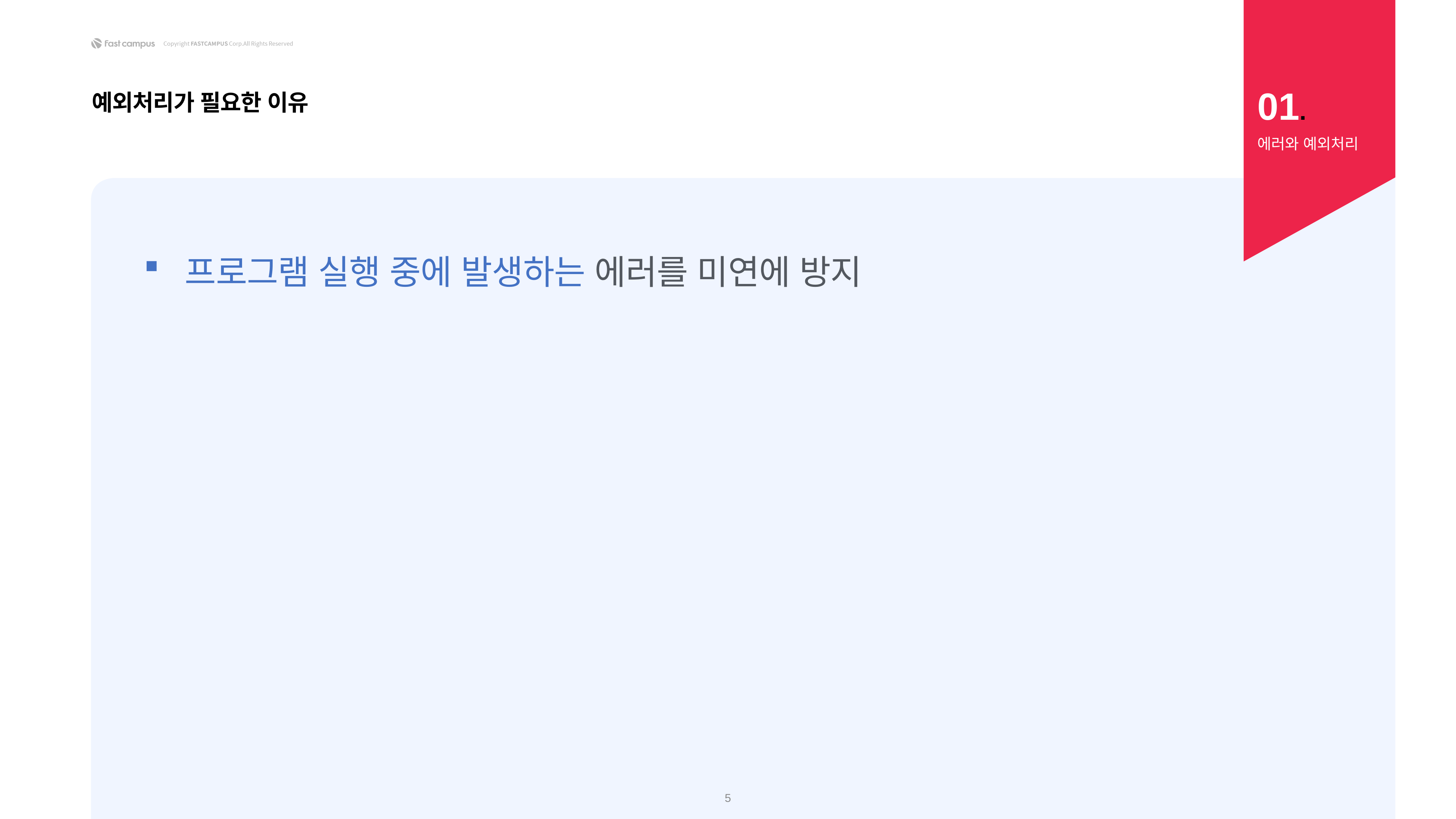

01.
예외처리가 필요한 이유
에러와 예외처리
프로그램 실행 중에 발생하는 에러를 미연에 방지
5